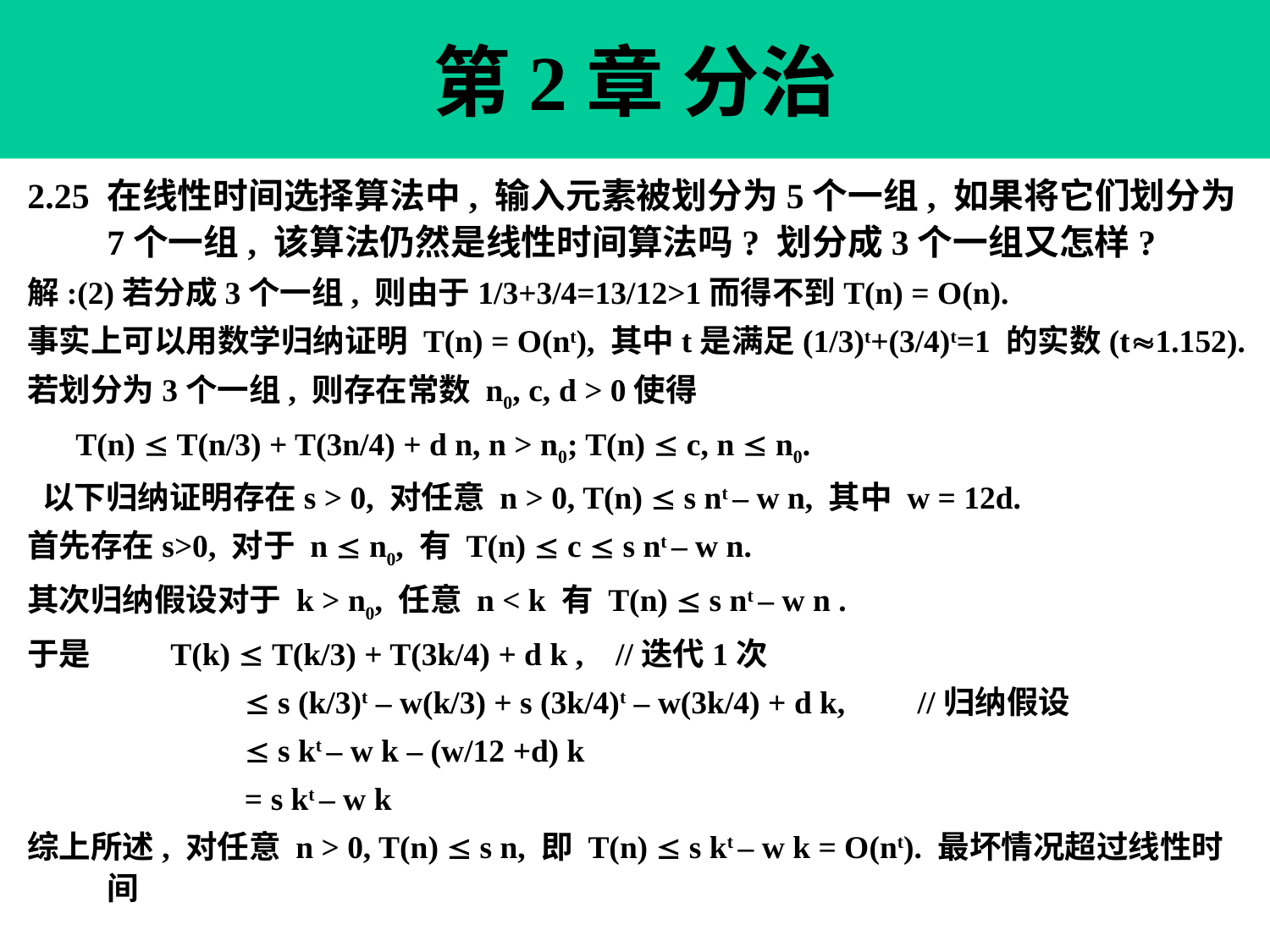

第2章 分治
2.25 在线性时间选择算法中, 输入元素被划分为5个一组, 如果将它们划分为7个一组, 该算法仍然是线性时间算法吗? 划分成3个一组又怎样?
解:(2)若分成3个一组, 则由于1/3+3/4=13/12>1而得不到T(n) = O(n).
事实上可以用数学归纳证明 T(n) = O(nt), 其中t是满足(1/3)t+(3/4)t=1 的实数(t≈1.152).
若划分为3个一组, 则存在常数 n0, c, d > 0使得
      T(n) ≤ T(n/3) + T(3n/4) + d n, n > n0; T(n) ≤ c, n ≤ n0.
 以下归纳证明存在s > 0, 对任意 n > 0, T(n) ≤ s nt – w n, 其中 w = 12d.
首先存在s>0, 对于 n ≤ n0, 有 T(n) ≤ c ≤ s nt – w n.
其次归纳假设对于 k > n0, 任意 n < k 有 T(n) ≤ s nt – w n .
于是          T(k) ≤ T(k/3) + T(3k/4) + d k ,    //迭代1次
                           ≤ s (k/3)t – w(k/3) + s (3k/4)t – w(3k/4) + d k,         //归纳假设
                           ≤ s kt – w k – (w/12 +d) k
                           = s kt – w k
综上所述, 对任意 n > 0, T(n) ≤ s n, 即 T(n) ≤ s kt – w k = O(nt). 最坏情况超过线性时间